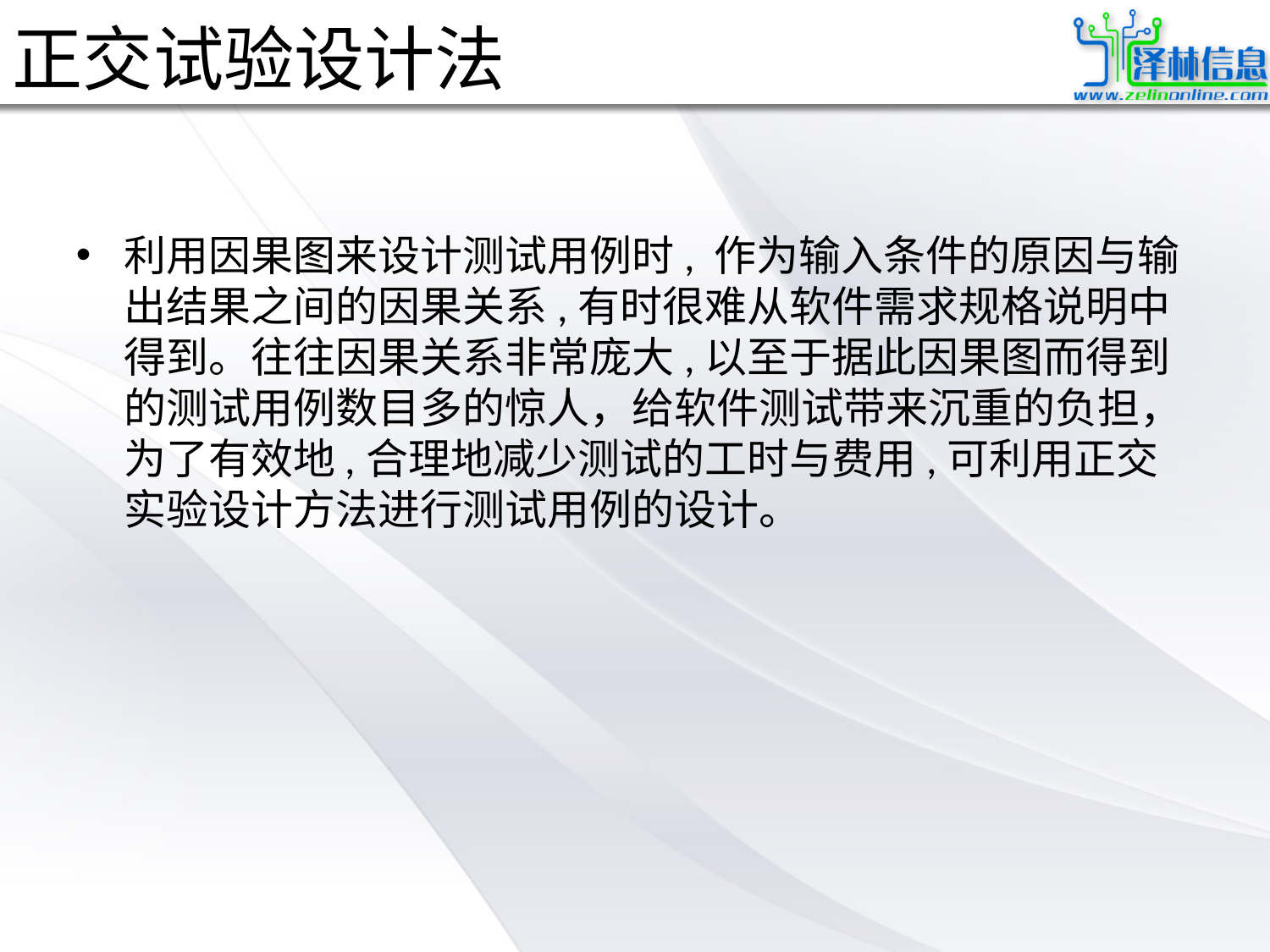

# 正交试验设计法
利用因果图来设计测试用例时, 作为输入条件的原因与输出结果之间的因果关系,有时很难从软件需求规格说明中得到。往往因果关系非常庞大,以至于据此因果图而得到的测试用例数目多的惊人，给软件测试带来沉重的负担，为了有效地,合理地减少测试的工时与费用,可利用正交实验设计方法进行测试用例的设计。